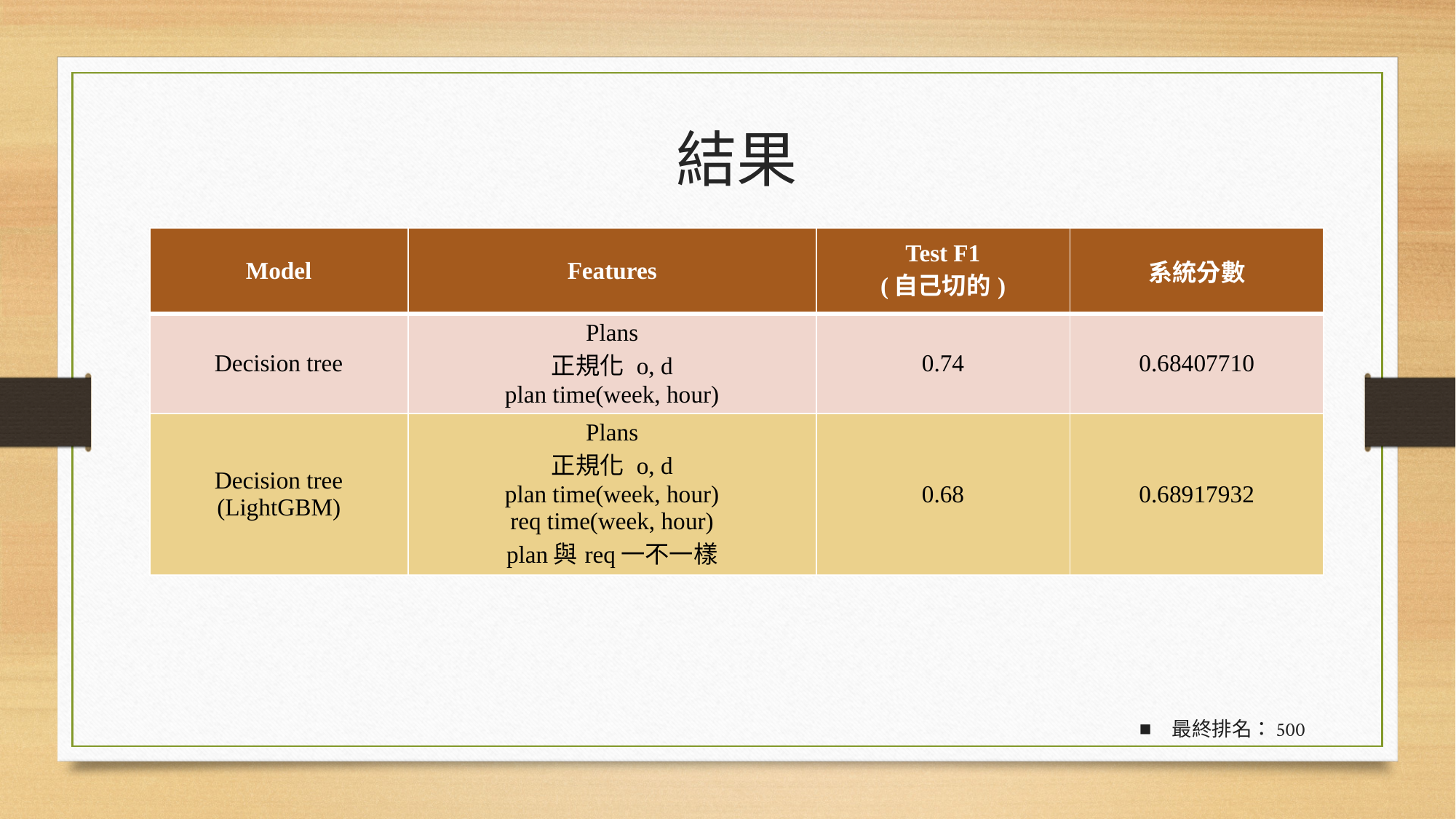

# 結果
| Model | Features | Test F1 (自己切的) | 系統分數 |
| --- | --- | --- | --- |
| Decision tree | Plans 正規化 o, d plan time(week, hour) | 0.74 | 0.68407710 |
| Decision tree (LightGBM) | Plans 正規化 o, d plan time(week, hour) req time(week, hour) plan與req一不一樣 | 0.68 | 0.68917932 |
最終排名：500